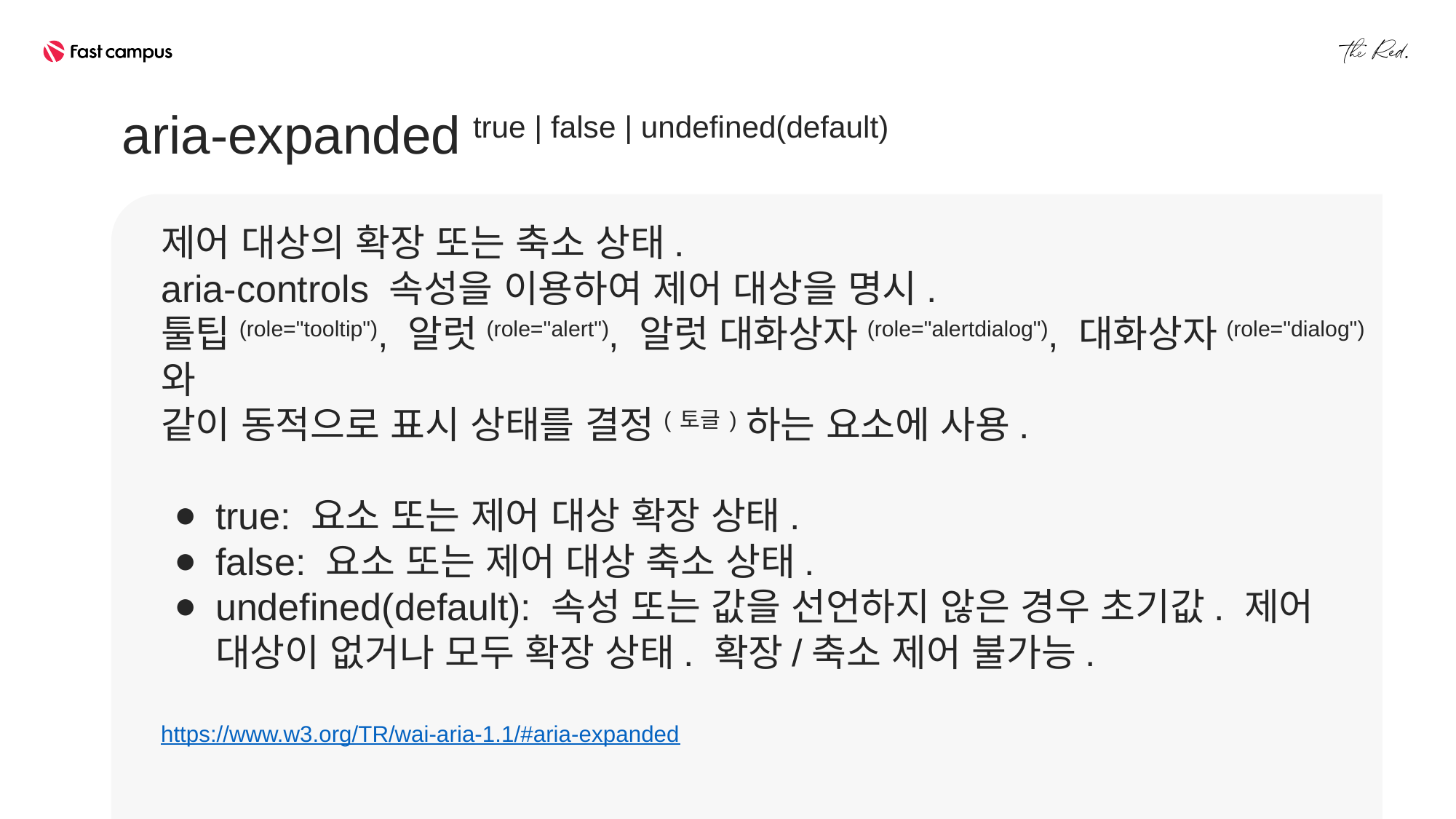

aria-expanded true | false | undefined(default)
제어 대상의 확장 또는 축소 상태.
aria-controls 속성을 이용하여 제어 대상을 명시.
툴팁(role="tooltip"), 알럿(role="alert"), 알럿 대화상자(role="alertdialog"), 대화상자(role="dialog")와
같이 동적으로 표시 상태를 결정(토글)하는 요소에 사용.

true: 요소 또는 제어 대상 확장 상태.
false: 요소 또는 제어 대상 축소 상태.
undefined(default): 속성 또는 값을 선언하지 않은 경우 초기값. 제어 대상이 없거나 모두 확장 상태. 확장/축소 제어 불가능.

https://www.w3.org/TR/wai-aria-1.1/#aria-expanded